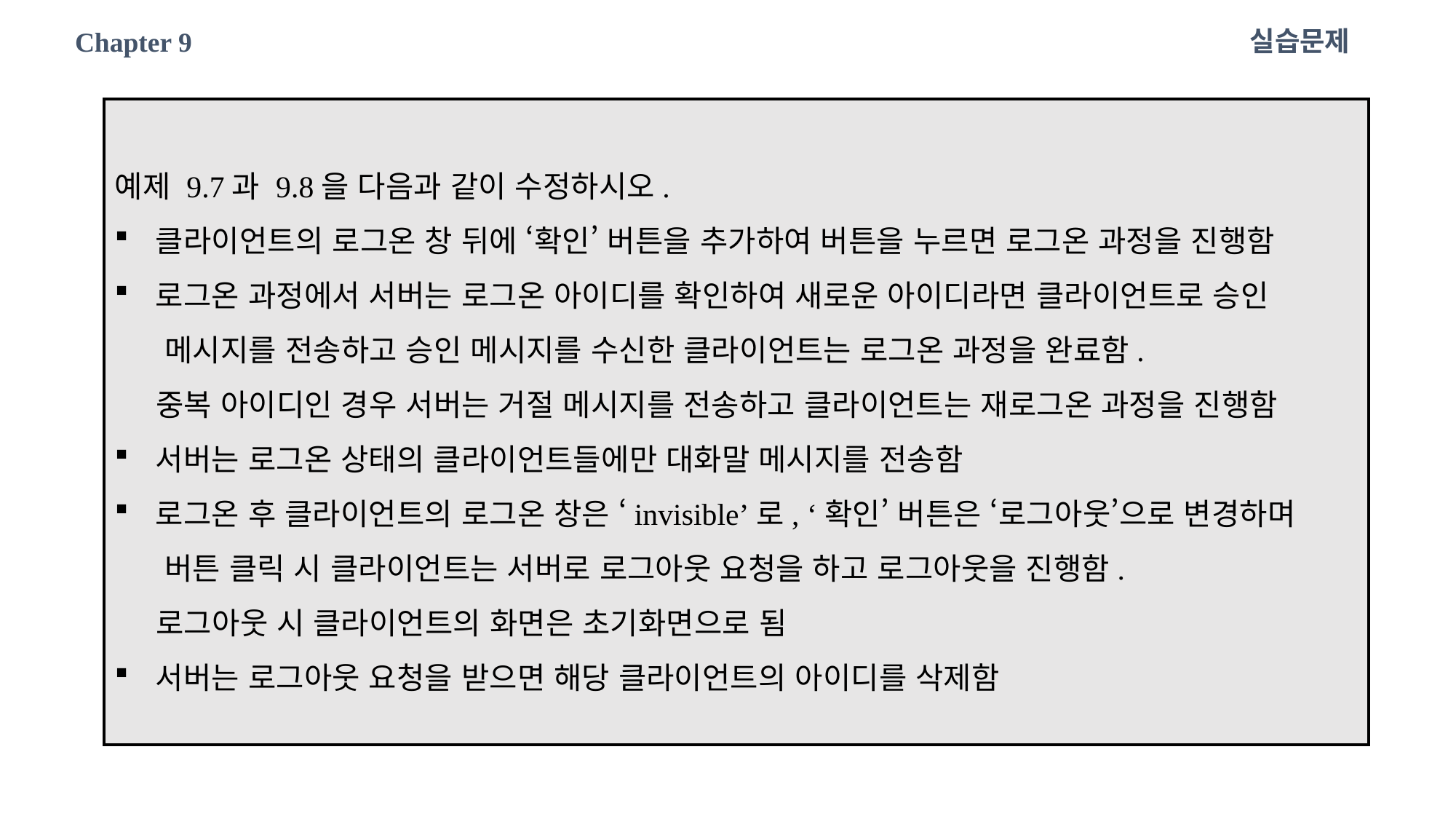

실습문제
Chapter 9
예제 9.7과 9.8을 다음과 같이 수정하시오.
클라이언트의 로그온 창 뒤에 ‘확인’ 버튼을 추가하여 버튼을 누르면 로그온 과정을 진행함
로그온 과정에서 서버는 로그온 아이디를 확인하여 새로운 아이디라면 클라이언트로 승인
     메시지를 전송하고 승인 메시지를 수신한 클라이언트는 로그온 과정을 완료함.
    중복 아이디인 경우 서버는 거절 메시지를 전송하고 클라이언트는 재로그온 과정을 진행함
서버는 로그온 상태의 클라이언트들에만 대화말 메시지를 전송함
로그온 후 클라이언트의 로그온 창은 ‘invisible’로, ‘확인’ 버튼은 ‘로그아웃’으로 변경하며
     버튼 클릭 시 클라이언트는 서버로 로그아웃 요청을 하고 로그아웃을 진행함.
    로그아웃 시 클라이언트의 화면은 초기화면으로 됨
서버는 로그아웃 요청을 받으면 해당 클라이언트의 아이디를 삭제함